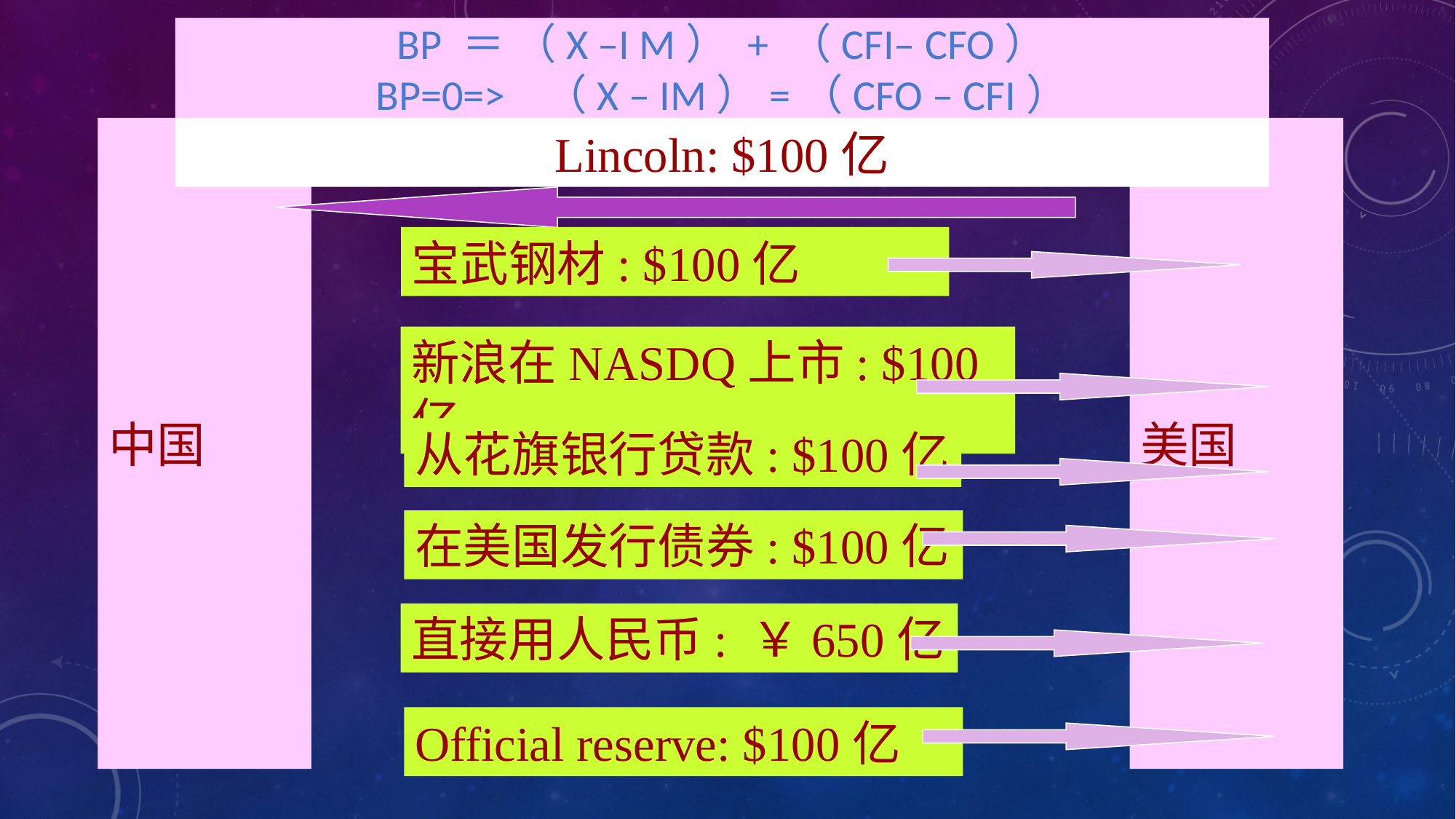

# BP ＝ （X –I M） + （CFI– CFO） BP=0=>   （X – IM）=（CFO – CFI）

中国

Lincoln: $100亿

美国

宝武钢材: $100亿

新浪在NASDQ上市: $100亿

从花旗银行贷款: $100亿

在美国发行债券: $100亿

直接用人民币: ￥650亿

Official reserve: $100亿